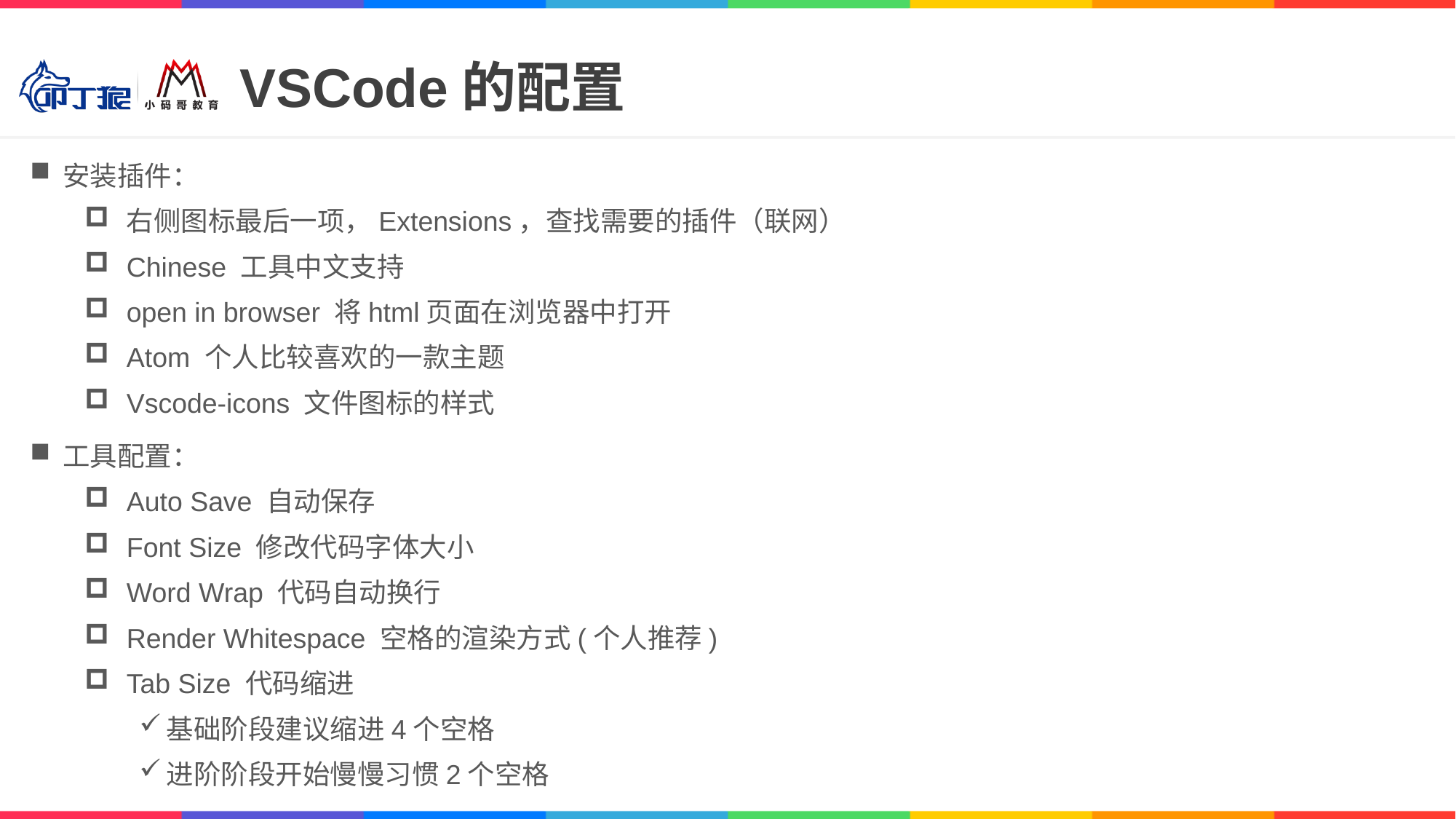

# VSCode的配置
安装插件：
右侧图标最后一项，Extensions，查找需要的插件（联网）
Chinese 工具中文支持
open in browser 将html页面在浏览器中打开
Atom 个人比较喜欢的一款主题
Vscode-icons 文件图标的样式
工具配置：
Auto Save 自动保存
Font Size 修改代码字体大小
Word Wrap 代码自动换行
Render Whitespace 空格的渲染方式(个人推荐)
Tab Size 代码缩进
基础阶段建议缩进4个空格
进阶阶段开始慢慢习惯2个空格